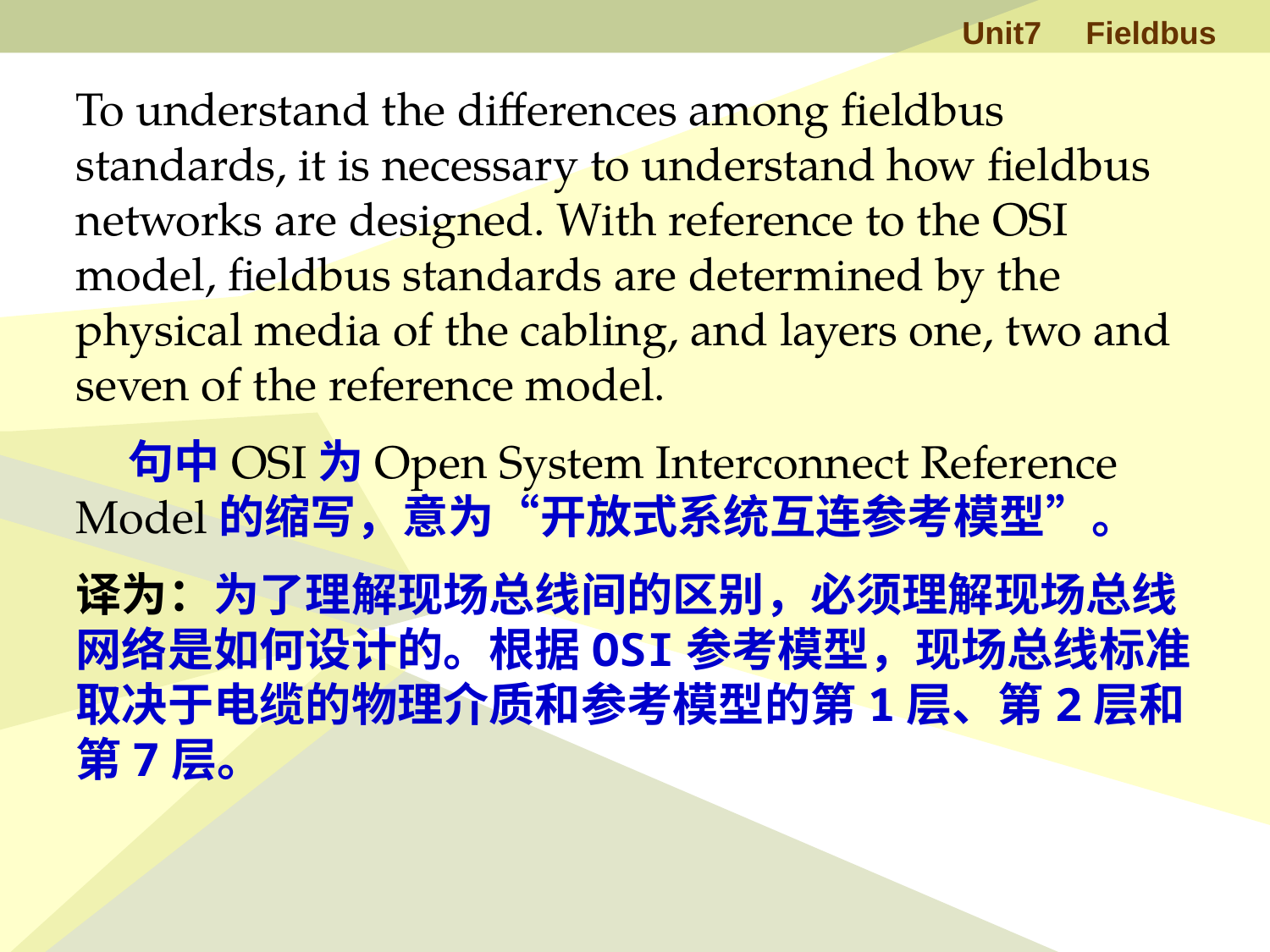

To understand the differences among fieldbus standards, it is necessary to understand how fieldbus networks are designed. With reference to the OSI model, fieldbus standards are determined by the physical media of the cabling, and layers one, two and seven of the reference model.
    句中OSI为Open System Interconnect Reference Model的缩写，意为“开放式系统互连参考模型”。
译为：为了理解现场总线间的区别，必须理解现场总线网络是如何设计的。根据OSI参考模型，现场总线标准取决于电缆的物理介质和参考模型的第1层、第2层和第7层。